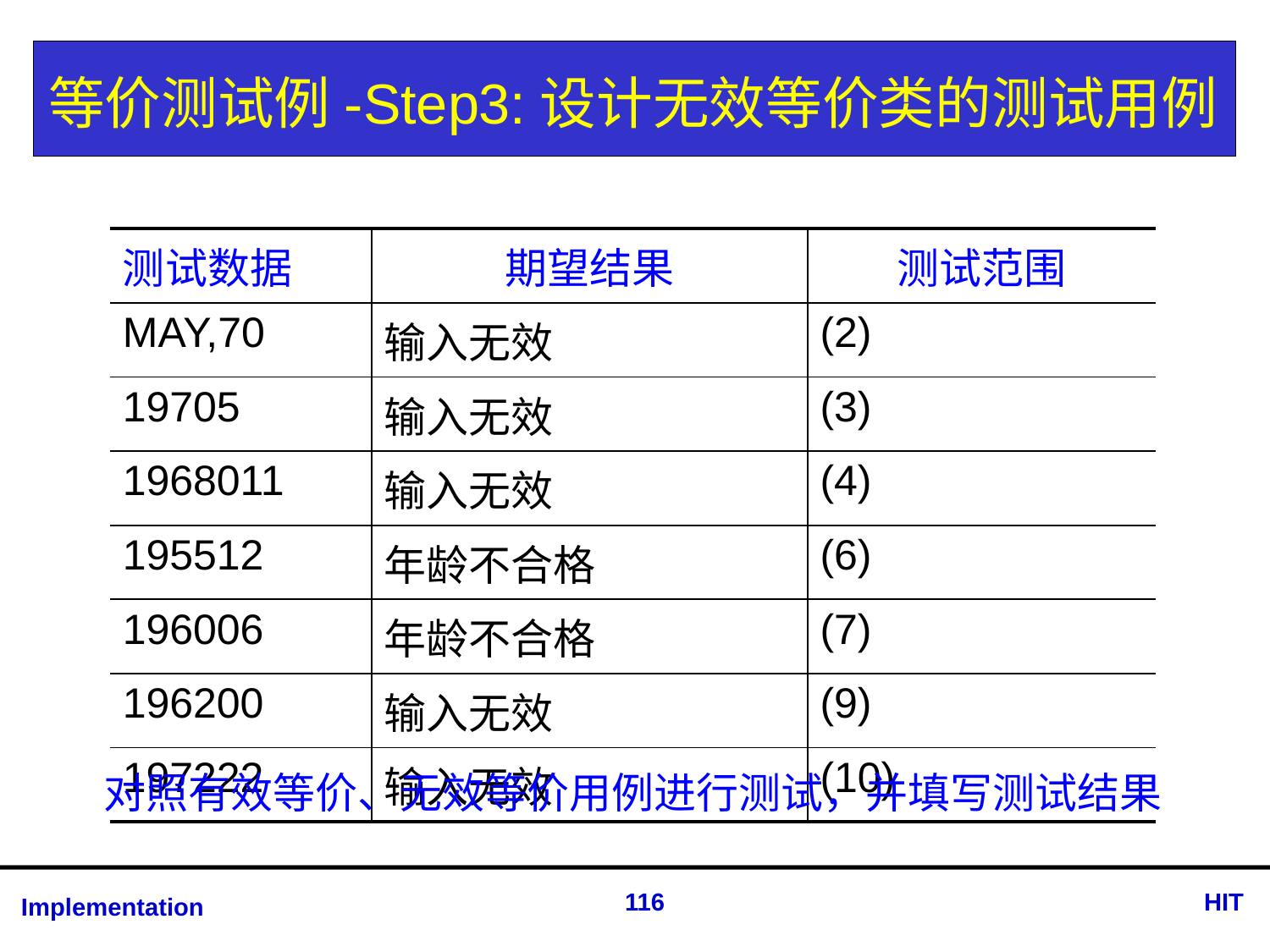

# 等价测试例-Step3:设计无效等价类的测试用例
| 测试数据 | 期望结果 | 测试范围 |
| --- | --- | --- |
| MAY,70 | 输入无效 | (2) |
| 19705 | 输入无效 | (3) |
| 1968011 | 输入无效 | (4) |
| 195512 | 年龄不合格 | (6) |
| 196006 | 年龄不合格 | (7) |
| 196200 | 输入无效 | (9) |
| 197222 | 输入无效 | (10) |
对照有效等价、无效等价用例进行测试，并填写测试结果